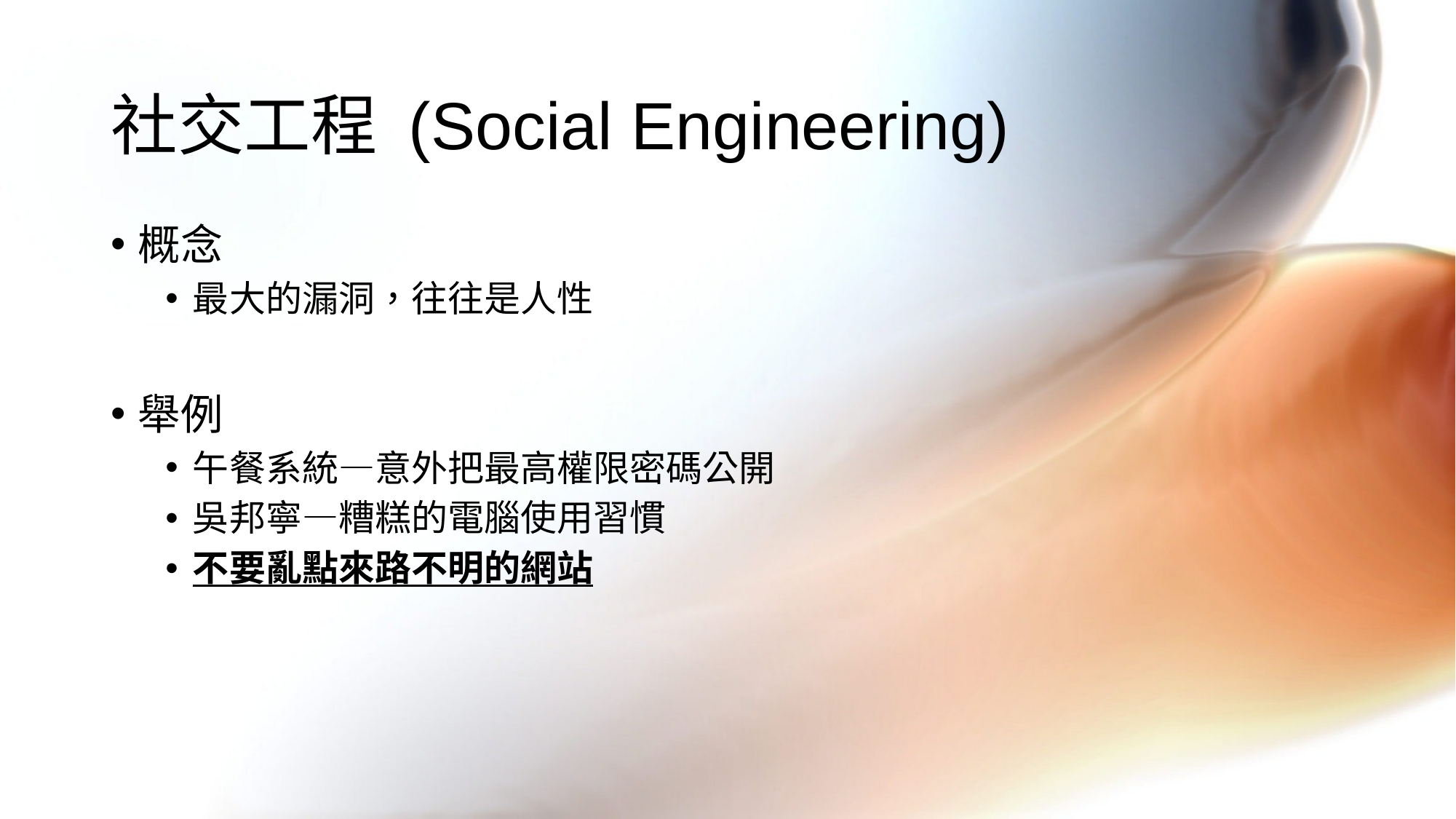

# 社交工程 (Social Engineering)
概念
最大的漏洞，往往是人性

舉例
午餐系統—意外把最高權限密碼公開
吳邦寧—糟糕的電腦使用習慣
不要亂點來路不明的網站